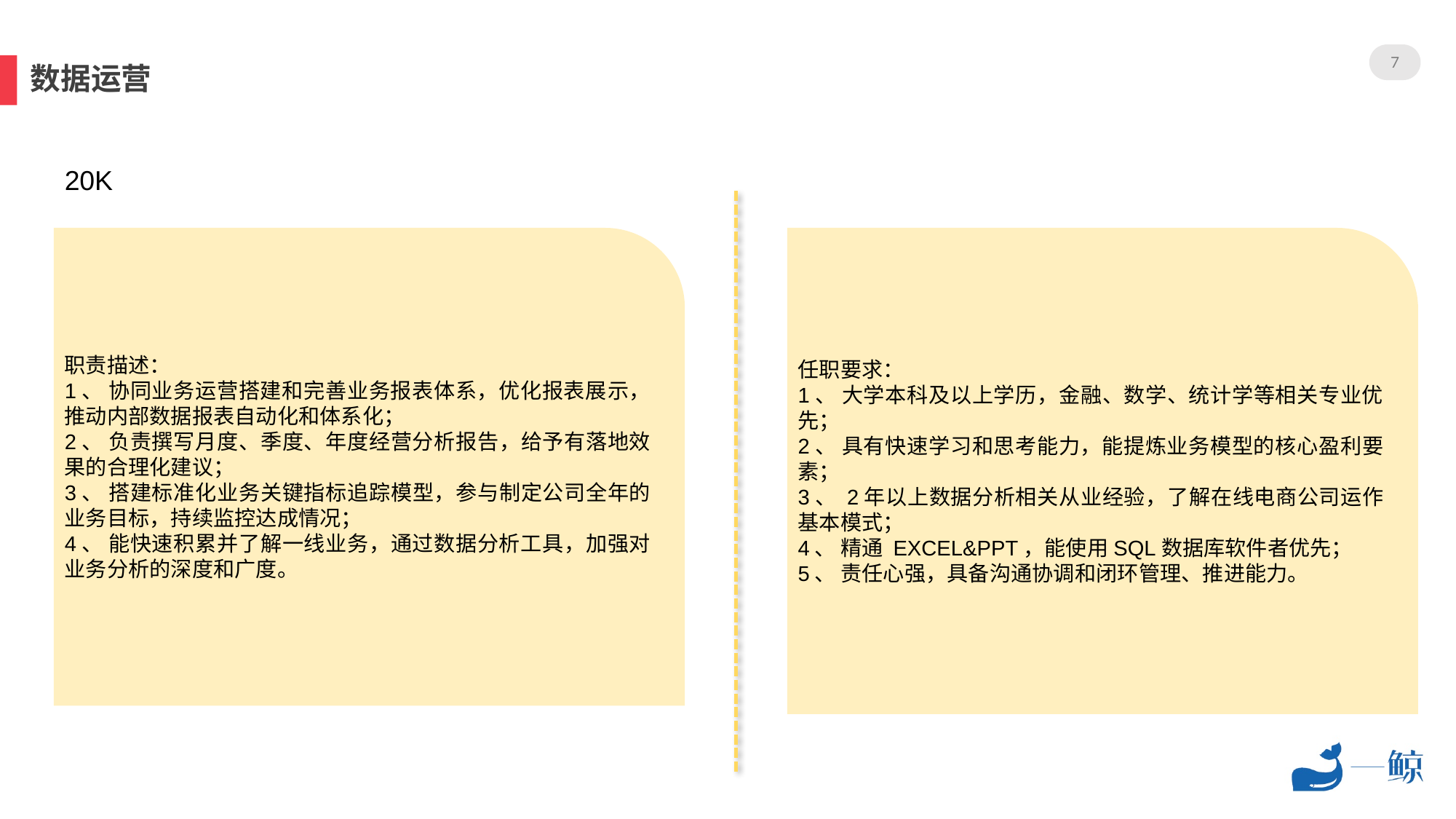

7
数据运营
20K
职责描述：
1、 协同业务运营搭建和完善业务报表体系，优化报表展示，推动内部数据报表自动化和体系化；
2、 负责撰写月度、季度、年度经营分析报告，给予有落地效果的合理化建议；
3、 搭建标准化业务关键指标追踪模型，参与制定公司全年的业务目标，持续监控达成情况；
4、 能快速积累并了解一线业务，通过数据分析工具，加强对业务分析的深度和广度。
任职要求：
1、 大学本科及以上学历，金融、数学、统计学等相关专业优先；
2、 具有快速学习和思考能力，能提炼业务模型的核心盈利要素；
3、 2年以上数据分析相关从业经验，了解在线电商公司运作基本模式；
4、 精通 EXCEL&PPT，能使用SQL数据库软件者优先；
5、 责任心强，具备沟通协调和闭环管理、推进能力。